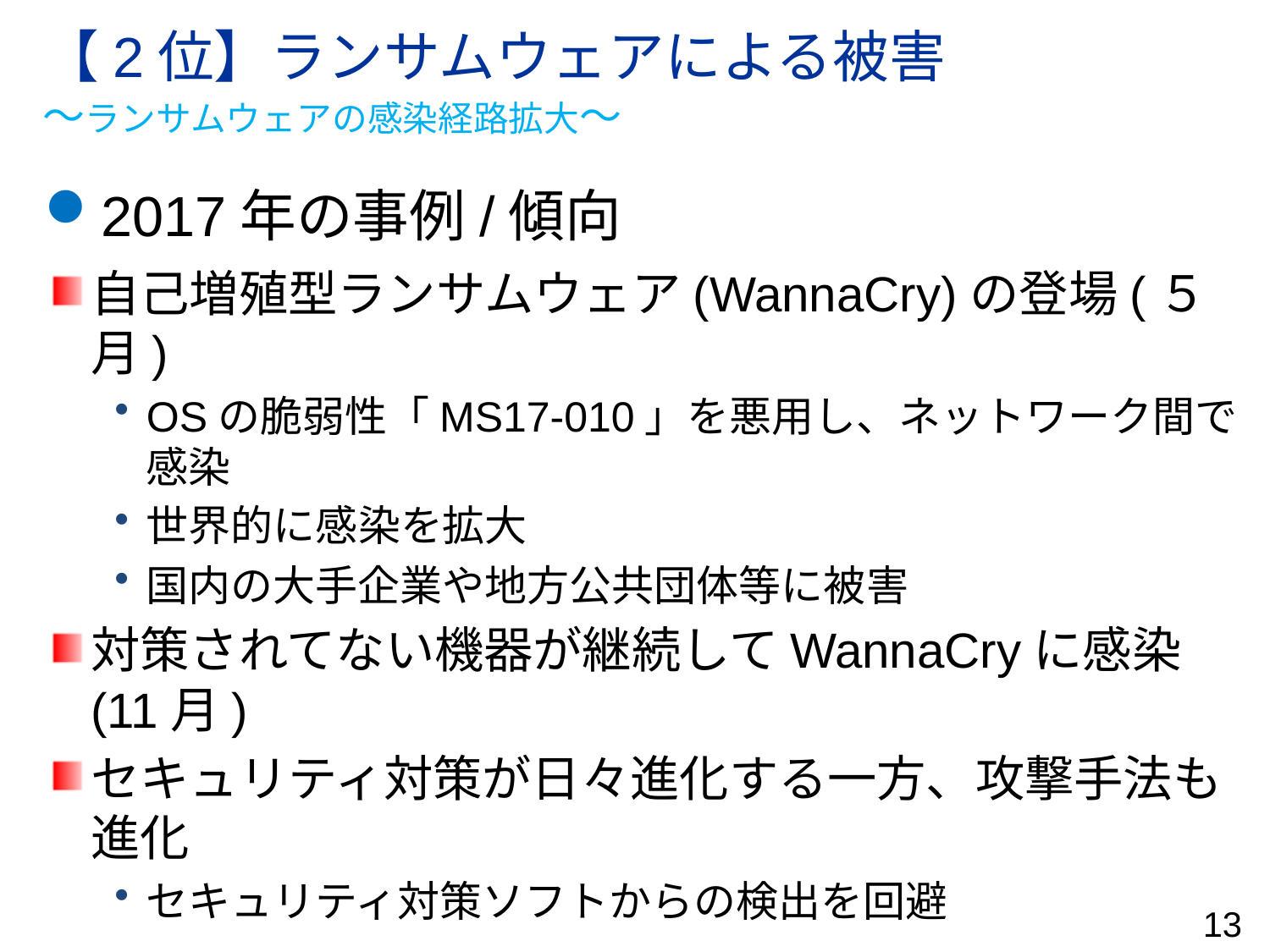

# 【2位】ランサムウェアによる被害 ～ランサムウェアの感染経路拡大～

2017年の事例/傾向
自己増殖型ランサムウェア(WannaCry)の登場(５月)
OSの脆弱性「MS17-010」を悪用し、ネットワーク間で感染
世界的に感染を拡大
国内の大手企業や地方公共団体等に被害
対策されてない機器が継続してWannaCryに感染(11月)
セキュリティ対策が日々進化する一方、攻撃手法も進化
セキュリティ対策ソフトからの検出を回避
13